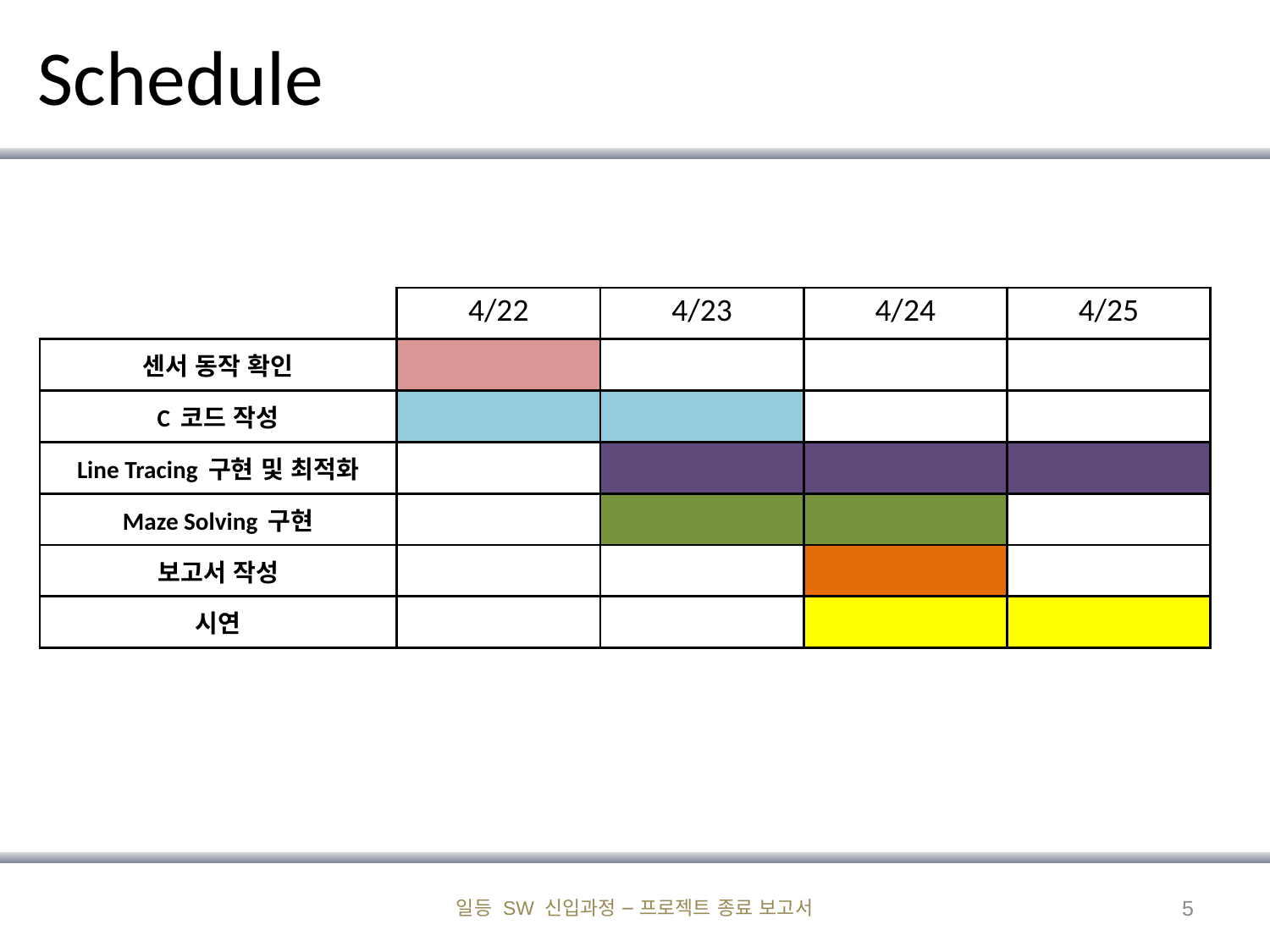

# Schedule
|  | 4/22 | 4/23 | 4/24 | 4/25 |
| --- | --- | --- | --- | --- |
| 센서 동작 확인 |  |  |  |  |
| C 코드 작성 |  |  |  |  |
| Line Tracing 구현 및 최적화 |  |  |  |  |
| Maze Solving 구현 |  |  |  |  |
| 보고서 작성 |  |  |  |  |
| 시연 |  |  |  |  |
일등 SW 신입과정 – 프로젝트 종료 보고서
5